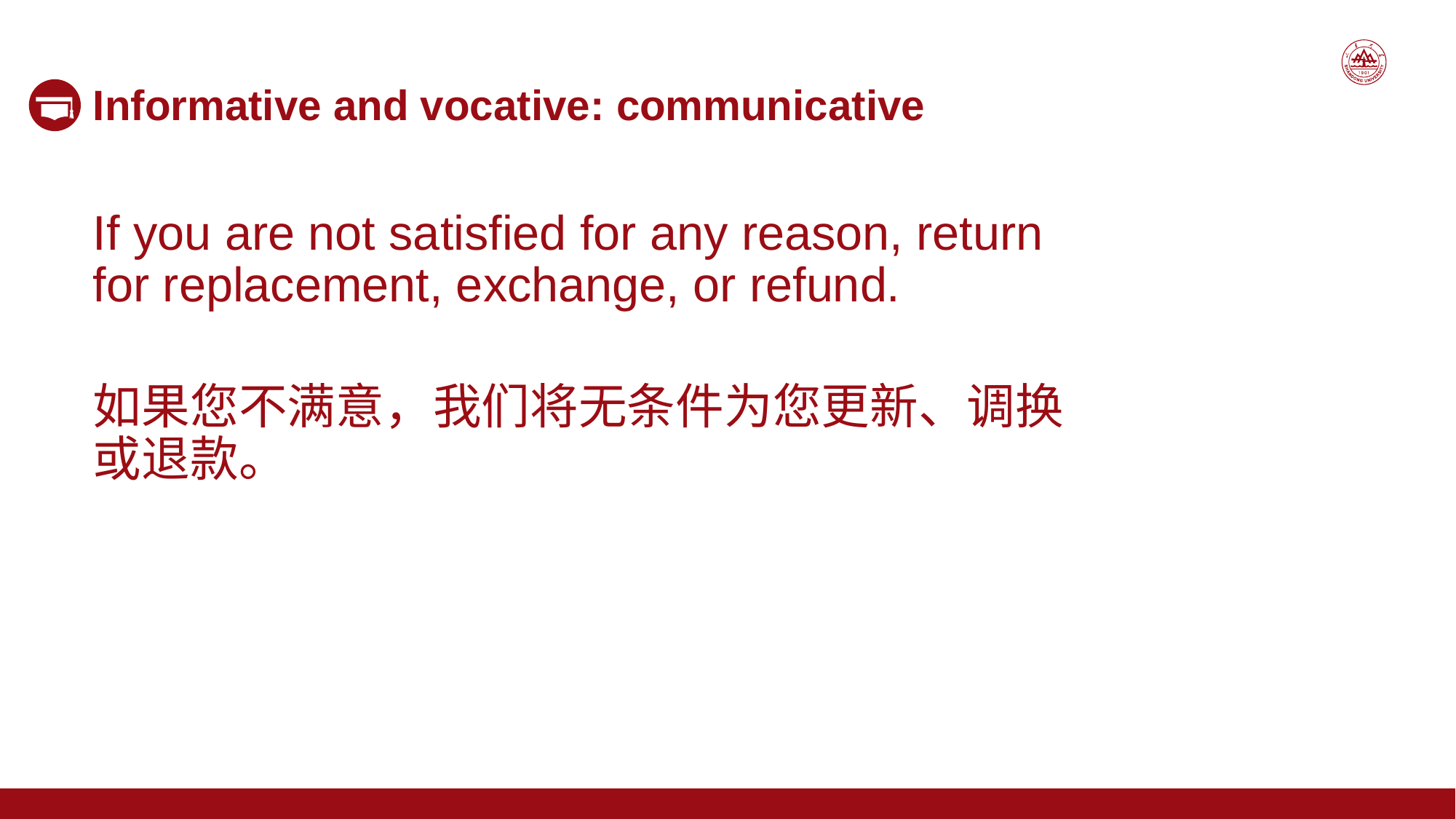

Informative and vocative: communicative

If you are not satisfied for any reason, return for replacement, exchange, or refund.

如果您不满意，我们将无条件为您更新、调换或退款。